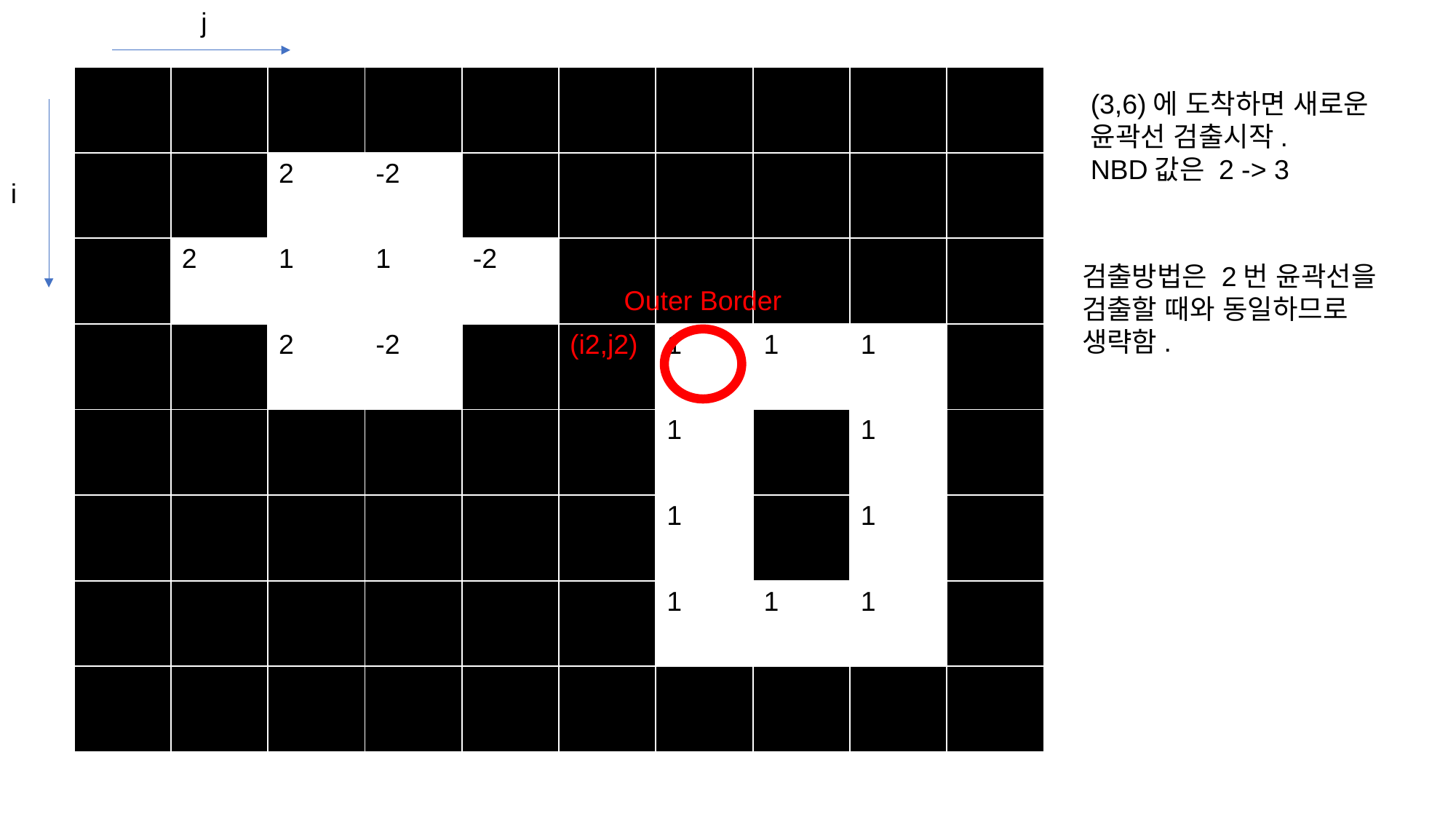

j
|  |  |  |  |  |  |  |  |  |  |
| --- | --- | --- | --- | --- | --- | --- | --- | --- | --- |
|  |  | 2 | -2 |  |  |  |  |  |  |
|  | 2 | 1 | 1 | -2 |  |  |  |  |  |
|  |  | 2 | -2 |  | (i2,j2) | 1 | 1 | 1 |  |
|  |  |  |  |  |  | 1 |  | 1 |  |
|  |  |  |  |  |  | 1 |  | 1 |  |
|  |  |  |  |  |  | 1 | 1 | 1 |  |
|  |  |  |  |  |  |  |  |  |  |
(3,6)에 도착하면 새로운
윤곽선 검출시작.
NBD값은 2 -> 3
i
검출방법은 2번 윤곽선을
검출할 때와 동일하므로
생략함.
Outer Border